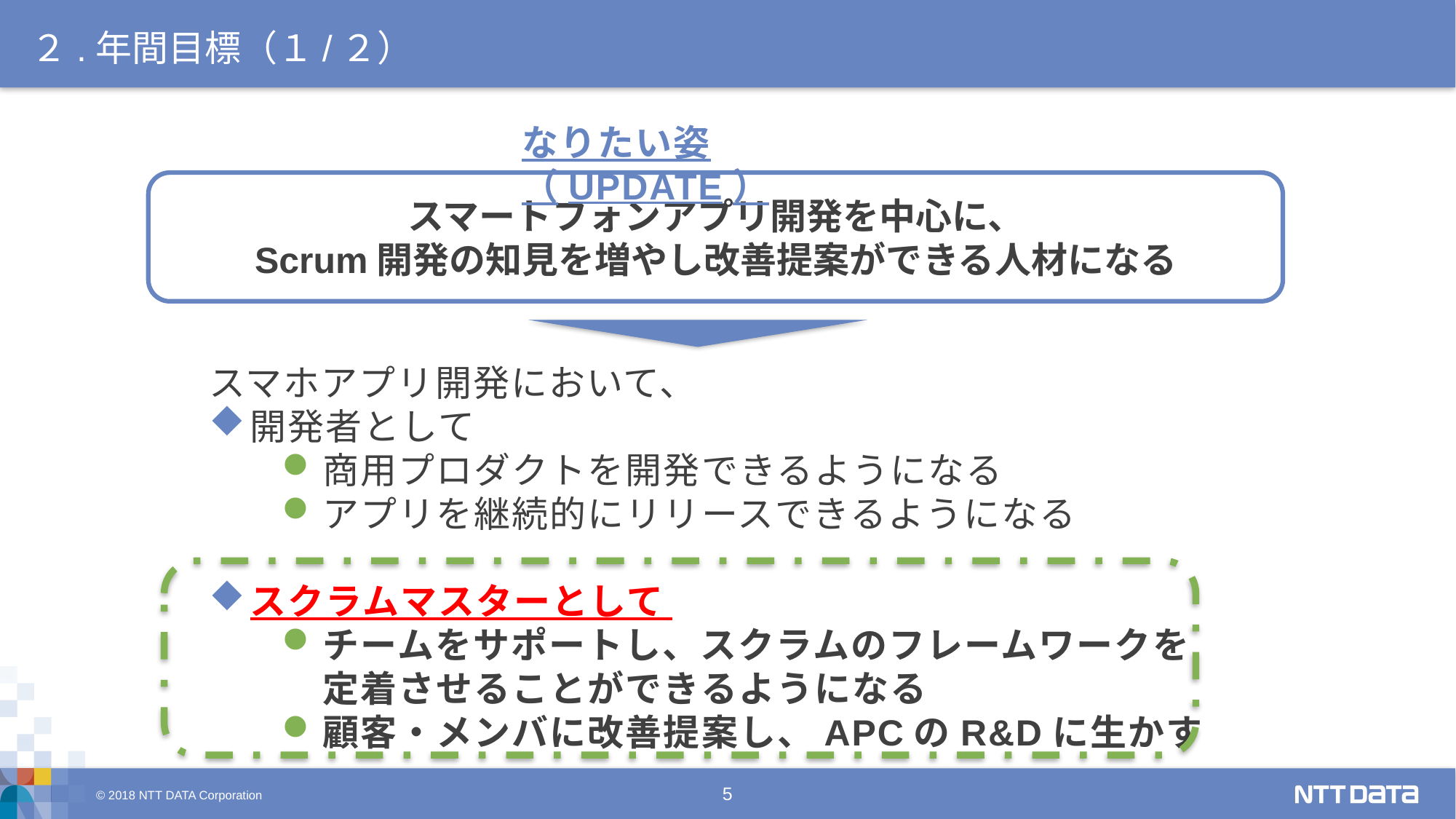

# ２.年間目標（１/２）
なりたい姿（UPDATE）

スマートフォンアプリ開発を中心に、
Scrum開発の知見を増やし改善提案ができる人材になる

スマホアプリ開発において、
開発者として
商用プロダクトを開発できるようになる
アプリを継続的にリリースできるようになる

スクラムマスターとして
チームをサポートし、スクラムのフレームワークを
定着させることができるようになる
顧客・メンバに改善提案し、APCのR&Dに生かす